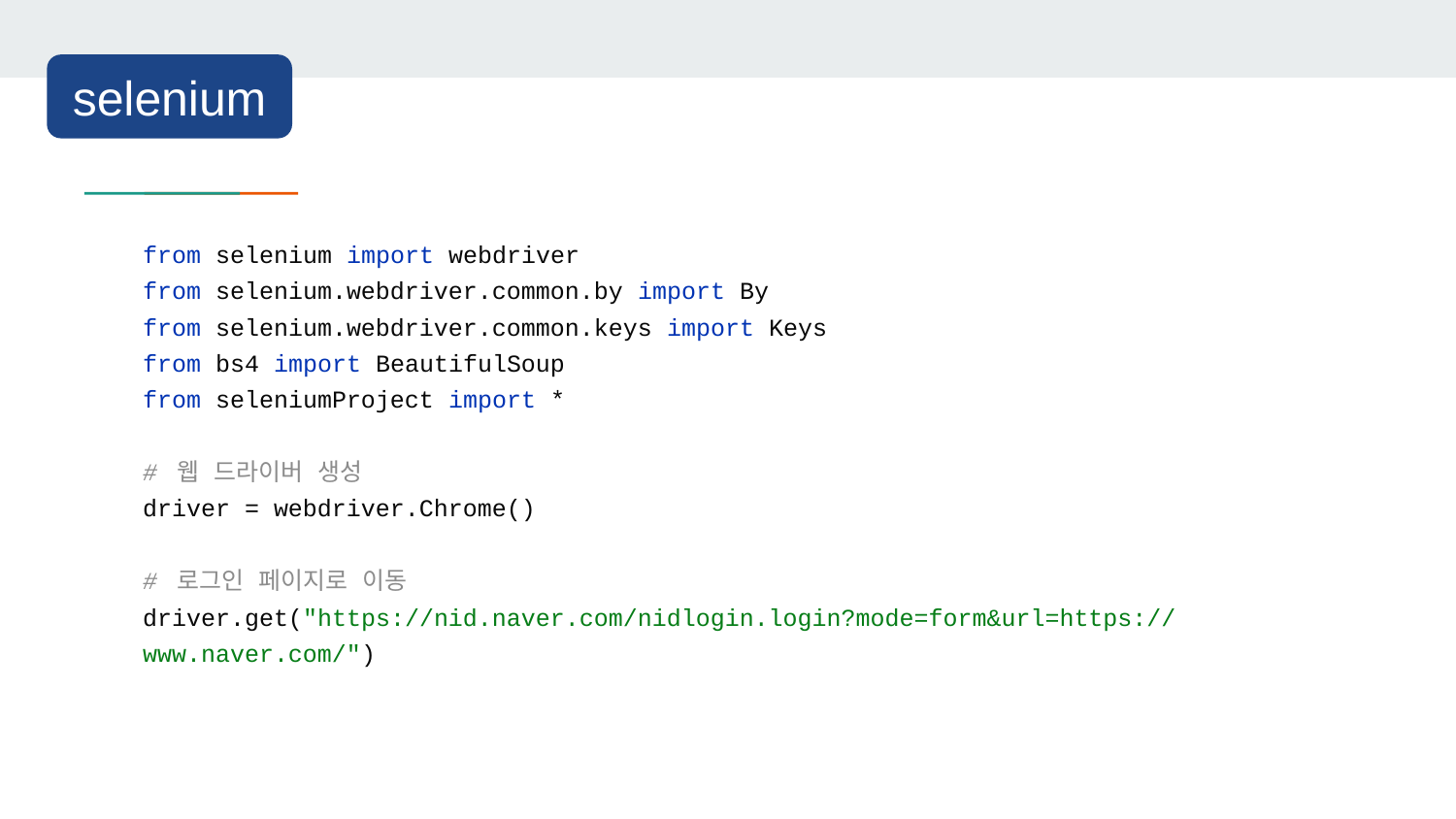

selenium
from selenium import webdriver
from selenium.webdriver.common.by import By
from selenium.webdriver.common.keys import Keys
from bs4 import BeautifulSoup
from seleniumProject import *

# 웹 드라이버 생성
driver = webdriver.Chrome()

# 로그인 페이지로 이동
driver.get("https://nid.naver.com/nidlogin.login?mode=form&url=https://www.naver.com/")